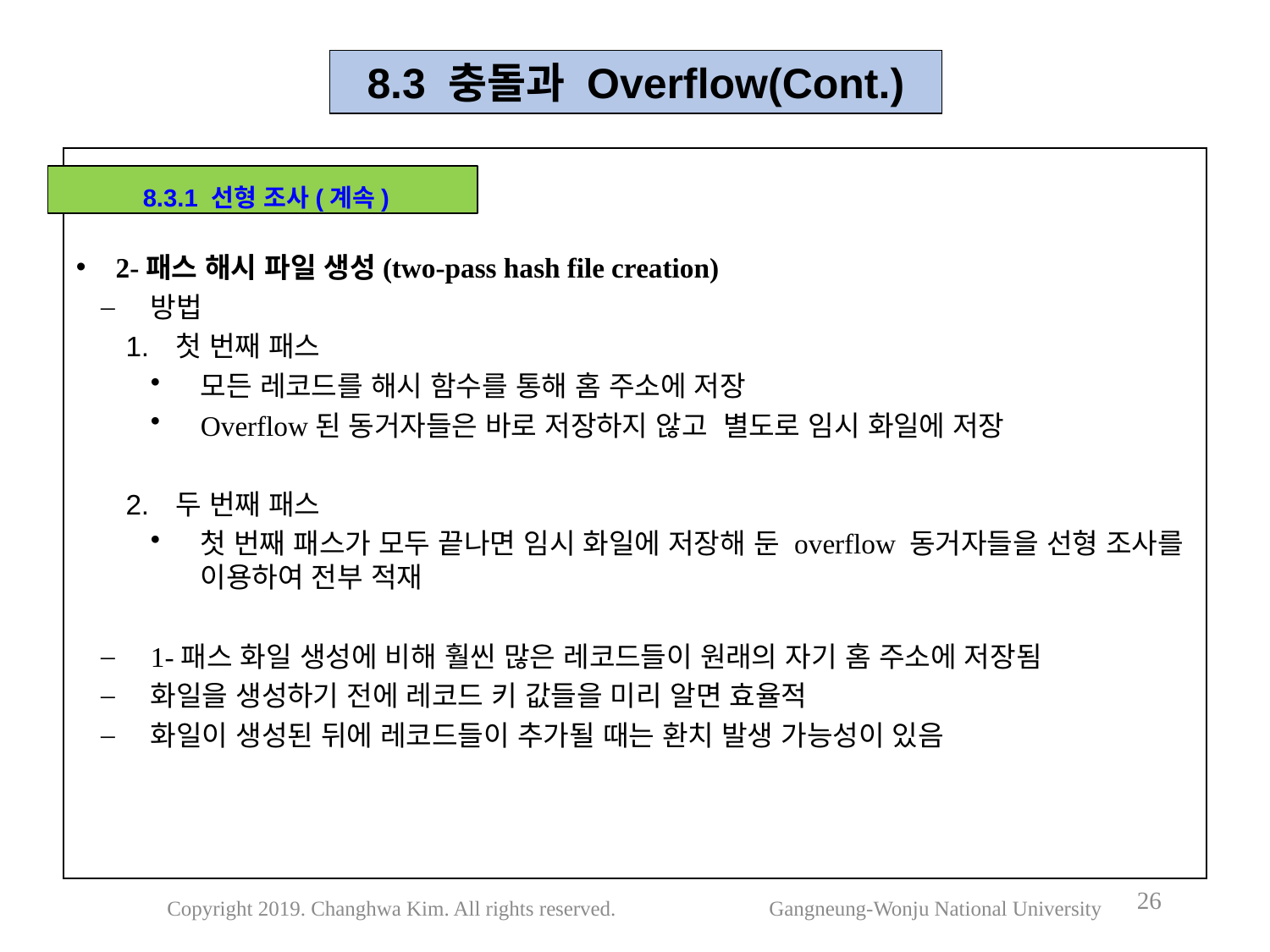

8.3 충돌과 Overflow(Cont.)

2-패스 해시 파일 생성(two-pass hash file creation)
방법
첫 번째 패스
모든 레코드를 해시 함수를 통해 홈 주소에 저장
Overflow된 동거자들은 바로 저장하지 않고  별도로 임시 화일에 저장

두 번째 패스
첫 번째 패스가 모두 끝나면 임시 화일에 저장해 둔 overflow 동거자들을 선형 조사를 이용하여 전부 적재

1-패스 화일 생성에 비해 훨씬 많은 레코드들이 원래의 자기 홈 주소에 저장됨
화일을 생성하기 전에 레코드 키 값들을 미리 알면 효율적
화일이 생성된 뒤에 레코드들이 추가될 때는 환치 발생 가능성이 있음

 8.3.1 선형 조사(계속)
26
Copyright 2019. Changhwa Kim. All rights reserved.                             Gangneung-Wonju National University